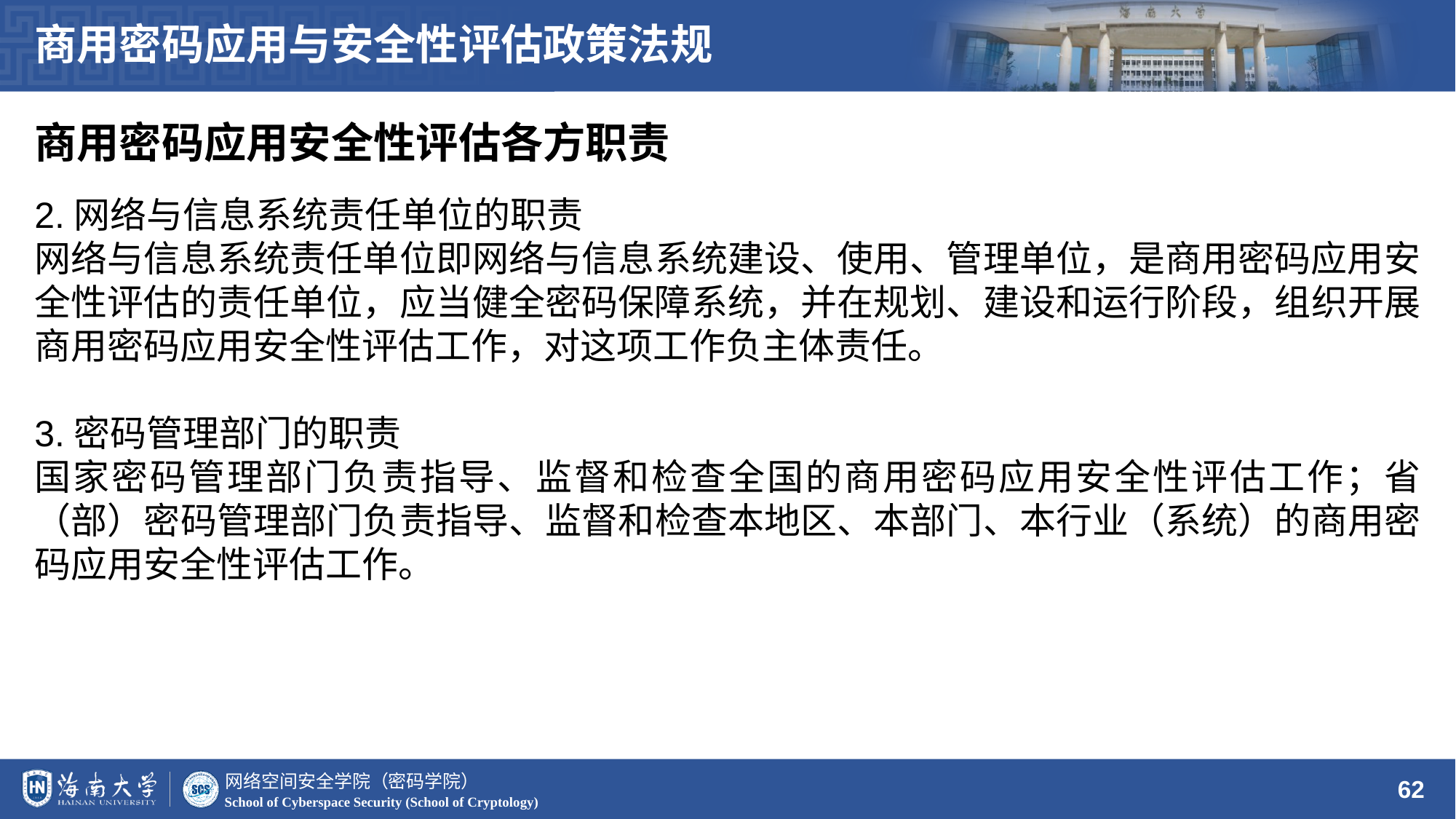

商用密码应用与安全性评估政策法规

商用密码应用安全性评估各方职责
2.网络与信息系统责任单位的职责
网络与信息系统责任单位即网络与信息系统建设、使用、管理单位，是商用密码应用安全性评估的责任单位，应当健全密码保障系统，并在规划、建设和运行阶段，组织开展商用密码应用安全性评估工作，对这项工作负主体责任。

3.密码管理部门的职责
国家密码管理部门负责指导、监督和检查全国的商用密码应用安全性评估工作；省（部）密码管理部门负责指导、监督和检查本地区、本部门、本行业（系统）的商用密码应用安全性评估工作。
62